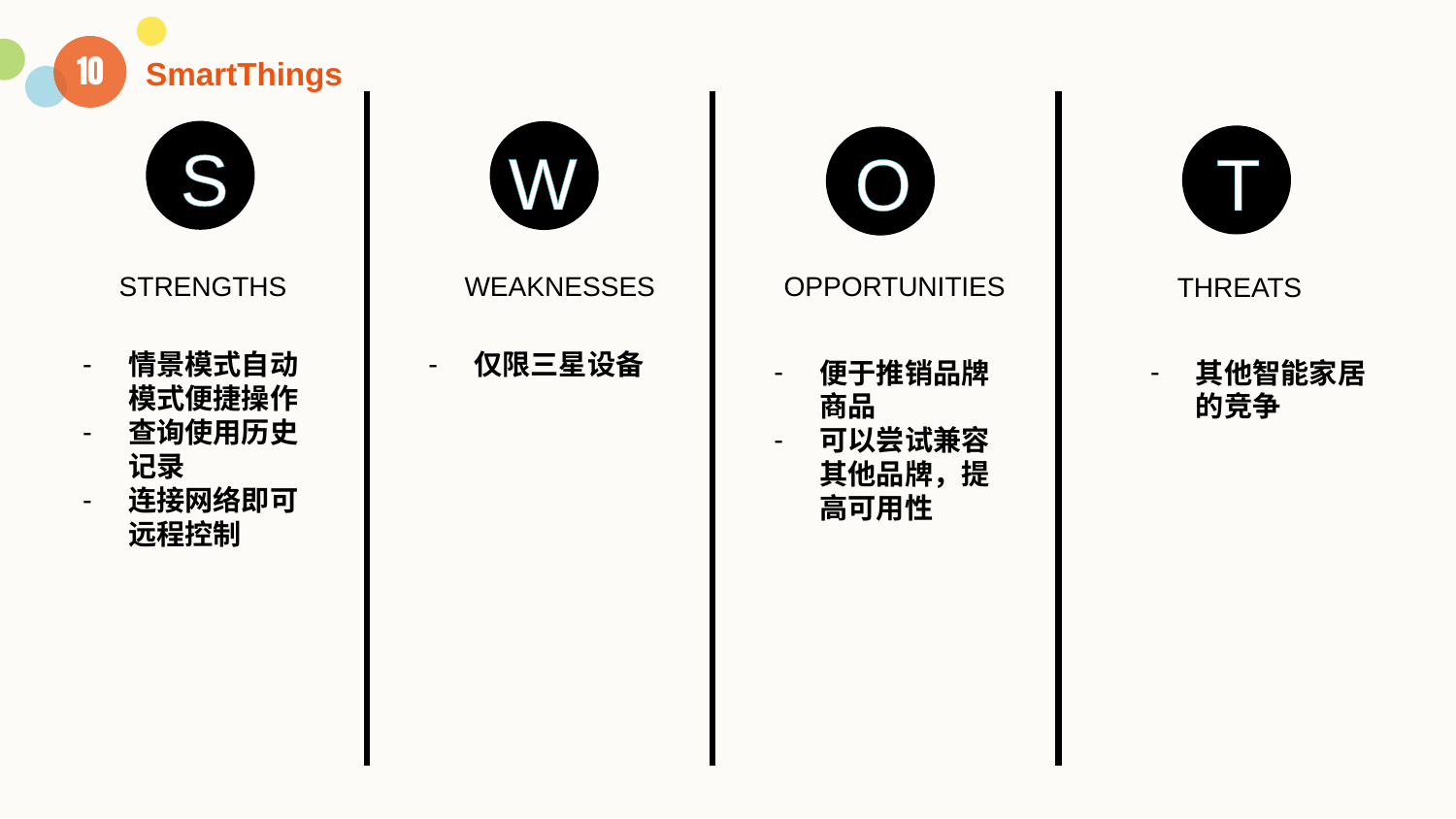

10
SmartThings

S

W
O
T
STRENGTHS
WEAKNESSES
OPPORTUNITIES
THREATS
情景模式自动模式便捷操作
查询使用历史记录
连接网络即可远程控制
仅限三星设备
其他智能家居的竞争
便于推销品牌商品
可以尝试兼容其他品牌，提高可用性